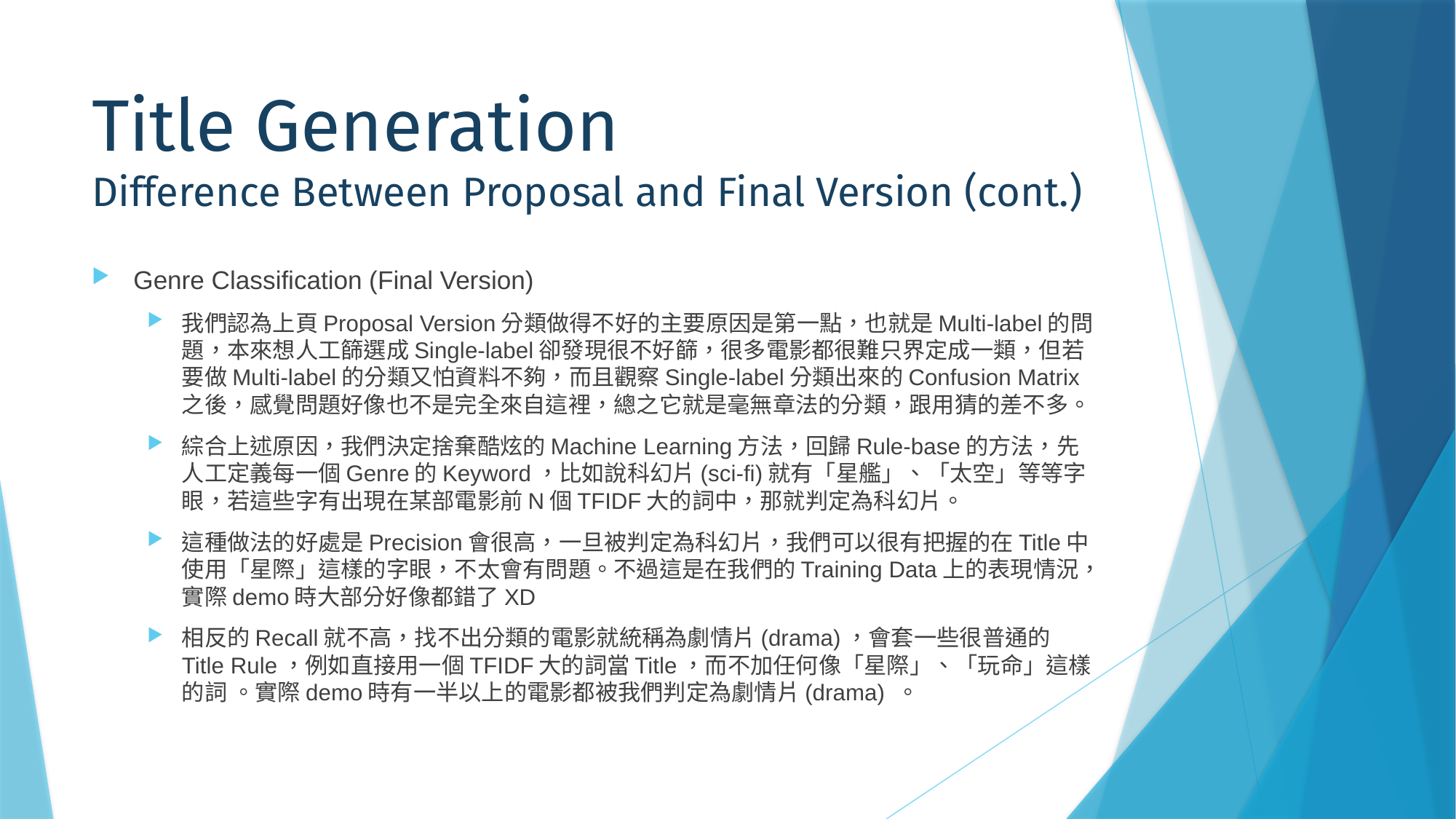

# Title Generation Difference Between Proposal and Final Version (cont.)
Genre Classification (Final Version)
我們認為上頁Proposal Version分類做得不好的主要原因是第一點，也就是Multi-label的問題，本來想人工篩選成Single-label卻發現很不好篩，很多電影都很難只界定成一類，但若要做Multi-label的分類又怕資料不夠，而且觀察Single-label分類出來的Confusion Matrix之後，感覺問題好像也不是完全來自這裡，總之它就是毫無章法的分類，跟用猜的差不多。
綜合上述原因，我們決定捨棄酷炫的Machine Learning方法，回歸Rule-base的方法，先人工定義每一個Genre的Keyword，比如說科幻片(sci-fi)就有「星艦」、「太空」等等字眼，若這些字有出現在某部電影前N個TFIDF大的詞中，那就判定為科幻片。
這種做法的好處是Precision會很高，一旦被判定為科幻片，我們可以很有把握的在Title中使用「星際」這樣的字眼，不太會有問題。不過這是在我們的Training Data上的表現情況，實際demo時大部分好像都錯了XD
相反的Recall就不高，找不出分類的電影就統稱為劇情片(drama)，會套一些很普通的Title Rule，例如直接用一個TFIDF大的詞當Title，而不加任何像「星際」、「玩命」這樣的詞 。實際demo時有一半以上的電影都被我們判定為劇情片(drama) 。